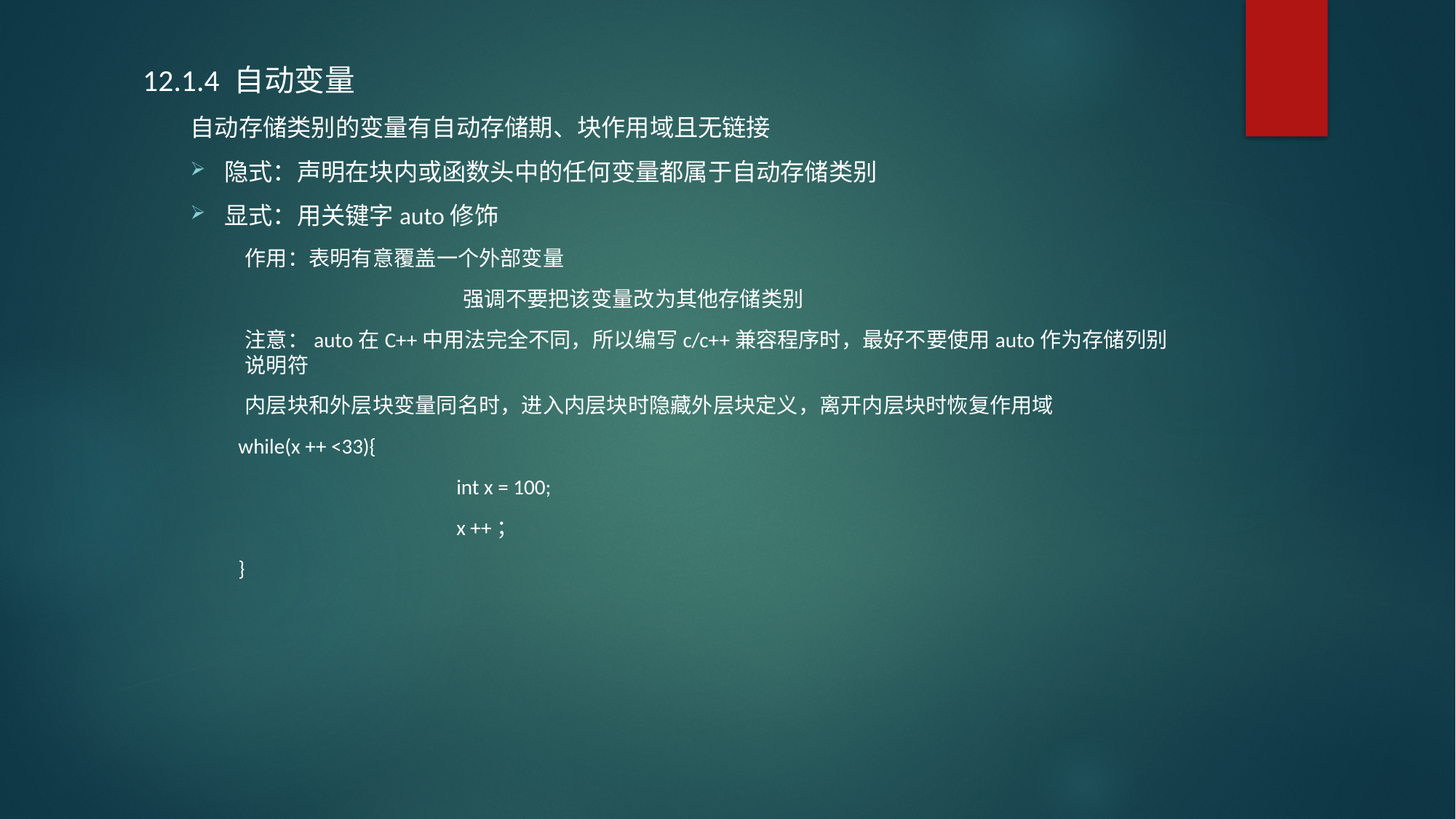

12.1.4 自动变量
自动存储类别的变量有自动存储期、块作用域且无链接
隐式：声明在块内或函数头中的任何变量都属于自动存储类别
显式：用关键字auto修饰
作用：表明有意覆盖一个外部变量
		强调不要把该变量改为其他存储类别
注意：auto在C++中用法完全不同，所以编写c/c++兼容程序时，最好不要使用auto作为存储列别说明符
内层块和外层块变量同名时，进入内层块时隐藏外层块定义，离开内层块时恢复作用域
while(x ++ <33){
		int x = 100;
		x ++；
}